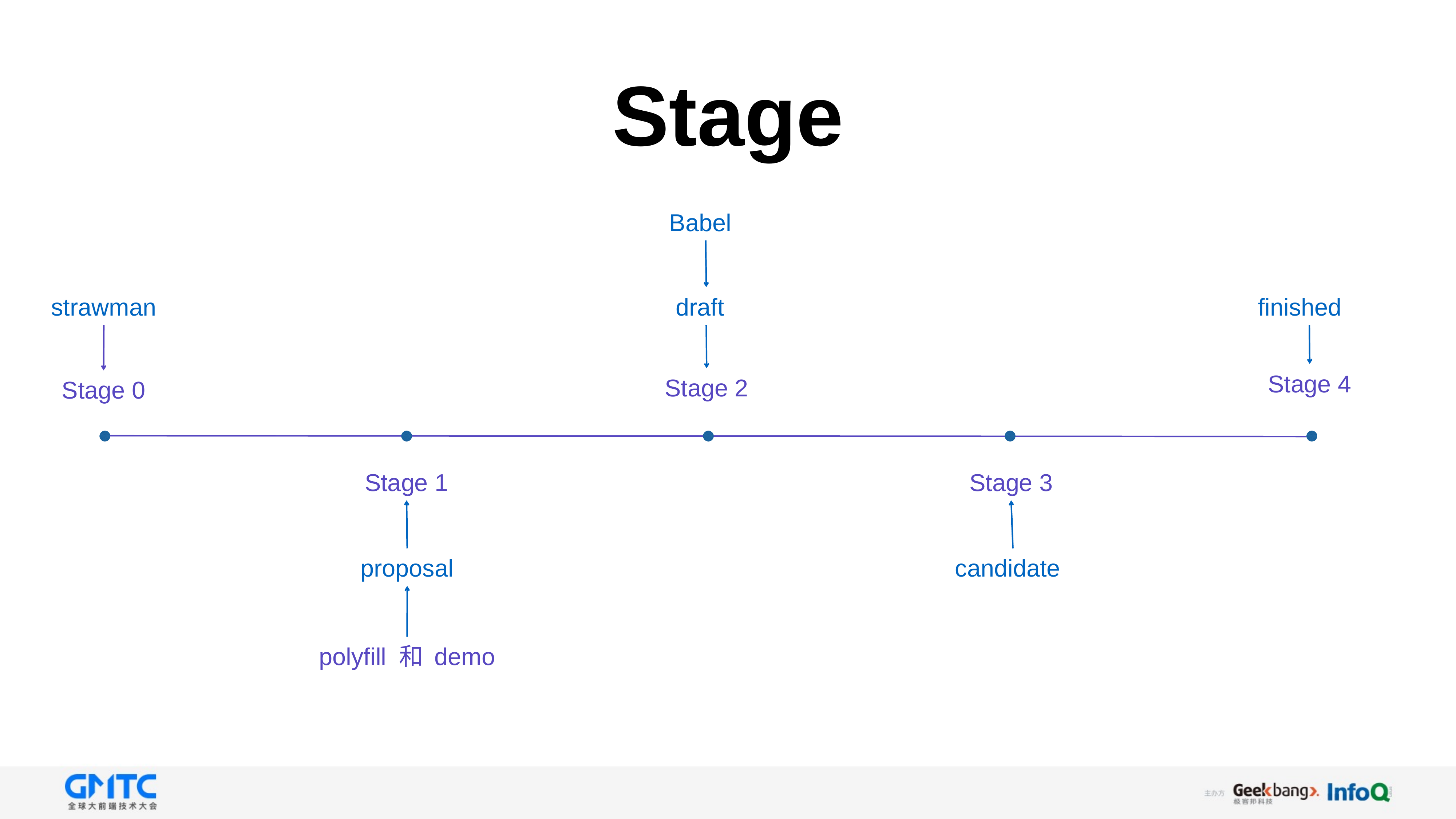

# Stage
Babel
strawman
draft
finished
Stage 4
Stage 2
Stage 0

Stage 1
Stage 3
proposal
candidate
polyfill 和 demo